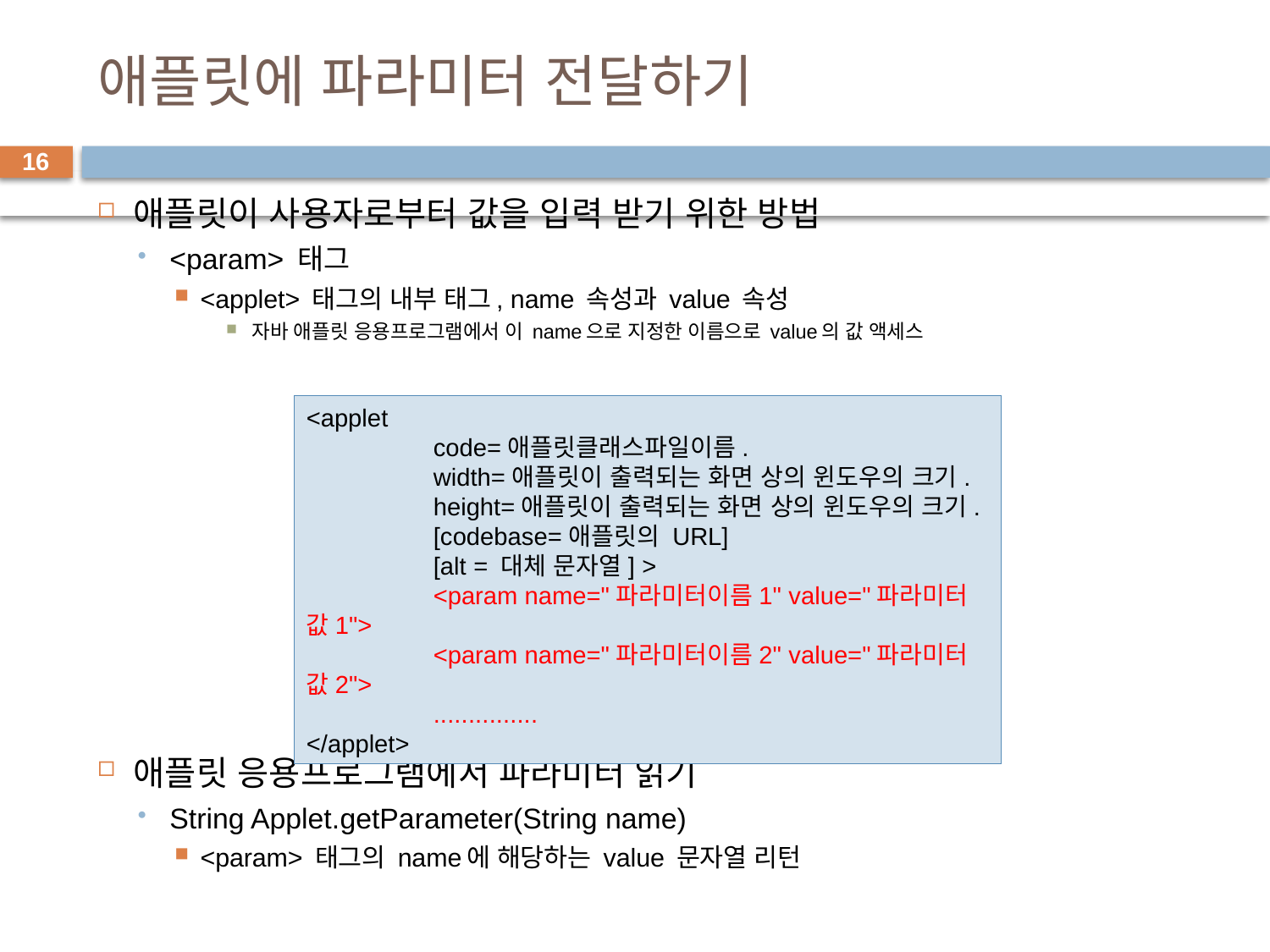

# 애플릿에 파라미터 전달하기
16
애플릿이 사용자로부터 값을 입력 받기 위한 방법
<param> 태그
<applet> 태그의 내부 태그, name 속성과 value 속성
자바 애플릿 응용프로그램에서 이 name으로 지정한 이름으로 value의 값 액세스

애플릿 응용프로그램에서 파라미터 읽기
String Applet.getParameter(String name)
<param> 태그의 name에 해당하는 value 문자열 리턴
<applet
	code=애플릿클래스파일이름.
	width=애플릿이 출력되는 화면 상의 윈도우의 크기.
	height=애플릿이 출력되는 화면 상의 윈도우의 크기.
	[codebase=애플릿의 URL]
	[alt = 대체 문자열] >
	<param name="파라미터이름1" value="파라미터 값1">
	<param name="파라미터이름2" value="파라미터 값2">
	...............
</applet>